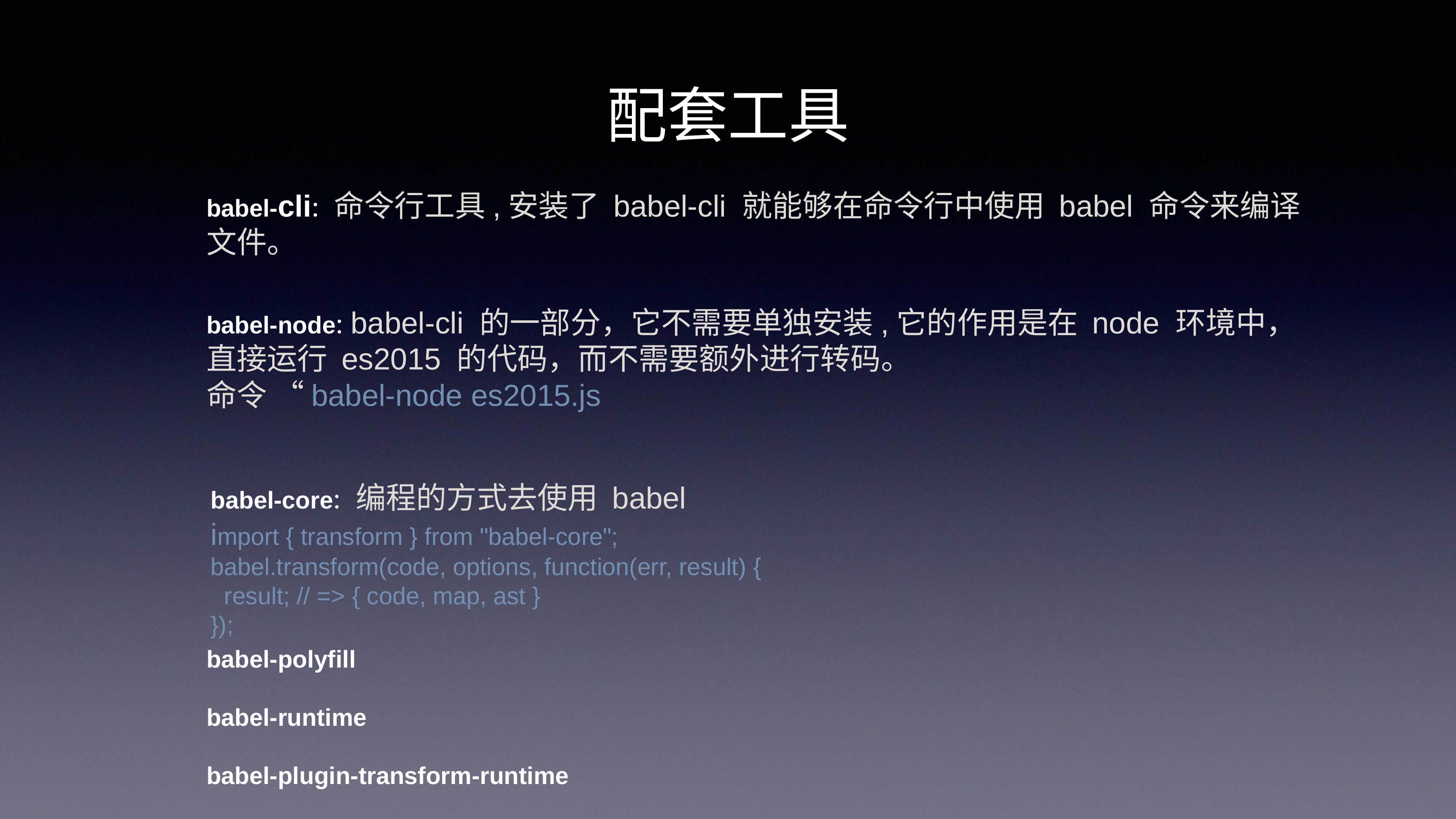

配套工具
babel-cli: 命令行工具,安装了 babel-cli 就能够在命令行中使用 babel 命令来编译文件。
babel-node: babel-cli 的一部分，它不需要单独安装,它的作用是在 node 环境中，直接运行 es2015 的代码，而不需要额外进行转码。
命令 “babel-node es2015.js
babel-core: 编程的方式去使用 babel
import { transform } from "babel-core";
babel.transform(code, options, function(err, result) {
  result; // => { code, map, ast }
});
babel-polyfill
babel-runtime
babel-plugin-transform-runtime